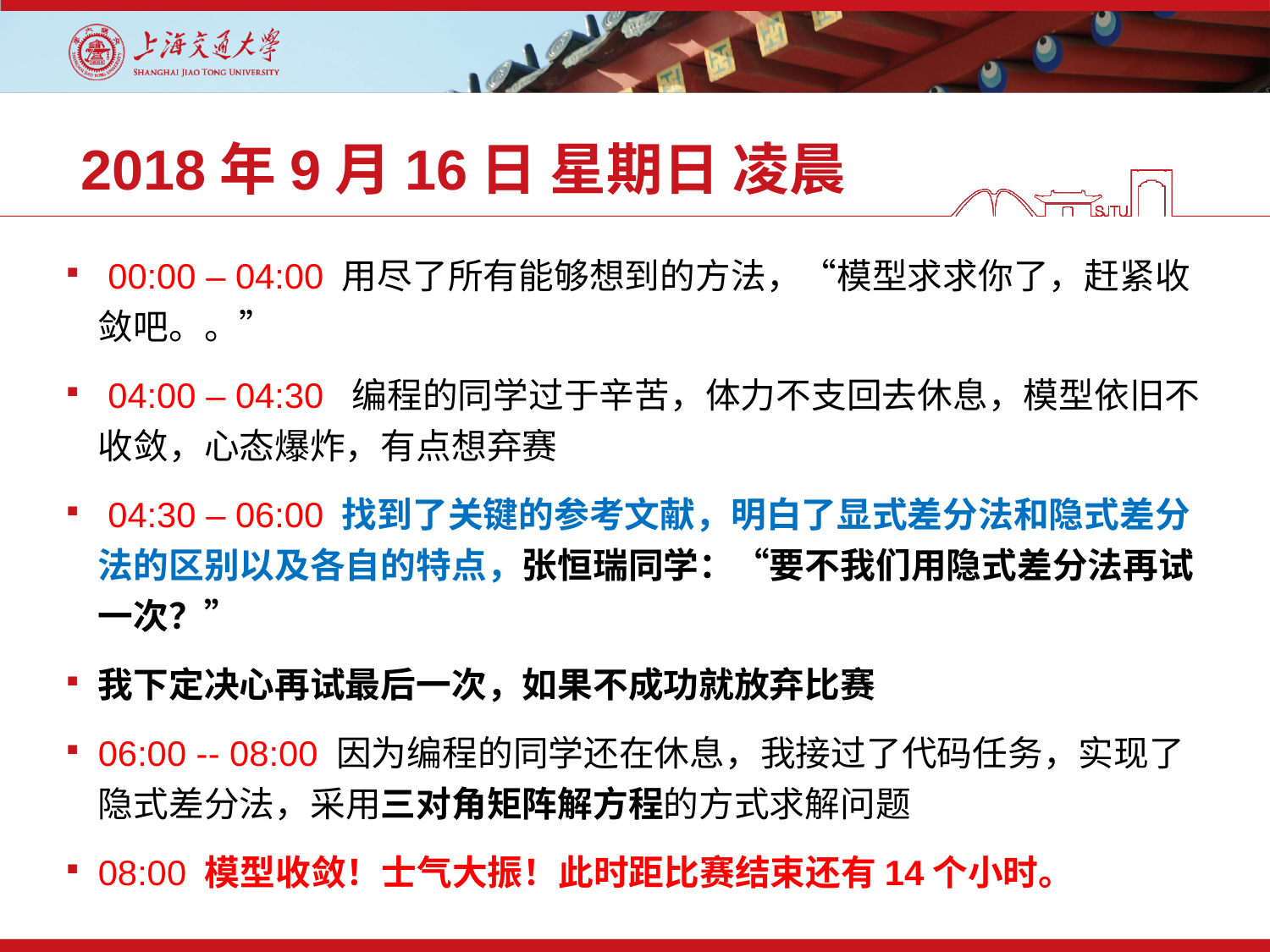

# 2018年9月16日 星期日 凌晨
 00:00 – 04:00 用尽了所有能够想到的方法，“模型求求你了，赶紧收敛吧。。”
 04:00 – 04:30  编程的同学过于辛苦，体力不支回去休息，模型依旧不收敛，心态爆炸，有点想弃赛
 04:30 – 06:00 找到了关键的参考文献，明白了显式差分法和隐式差分法的区别以及各自的特点，张恒瑞同学：“要不我们用隐式差分法再试一次？”
我下定决心再试最后一次，如果不成功就放弃比赛
06:00 -- 08:00 因为编程的同学还在休息，我接过了代码任务，实现了隐式差分法，采用三对角矩阵解方程的方式求解问题
08:00 模型收敛！士气大振！此时距比赛结束还有14个小时。